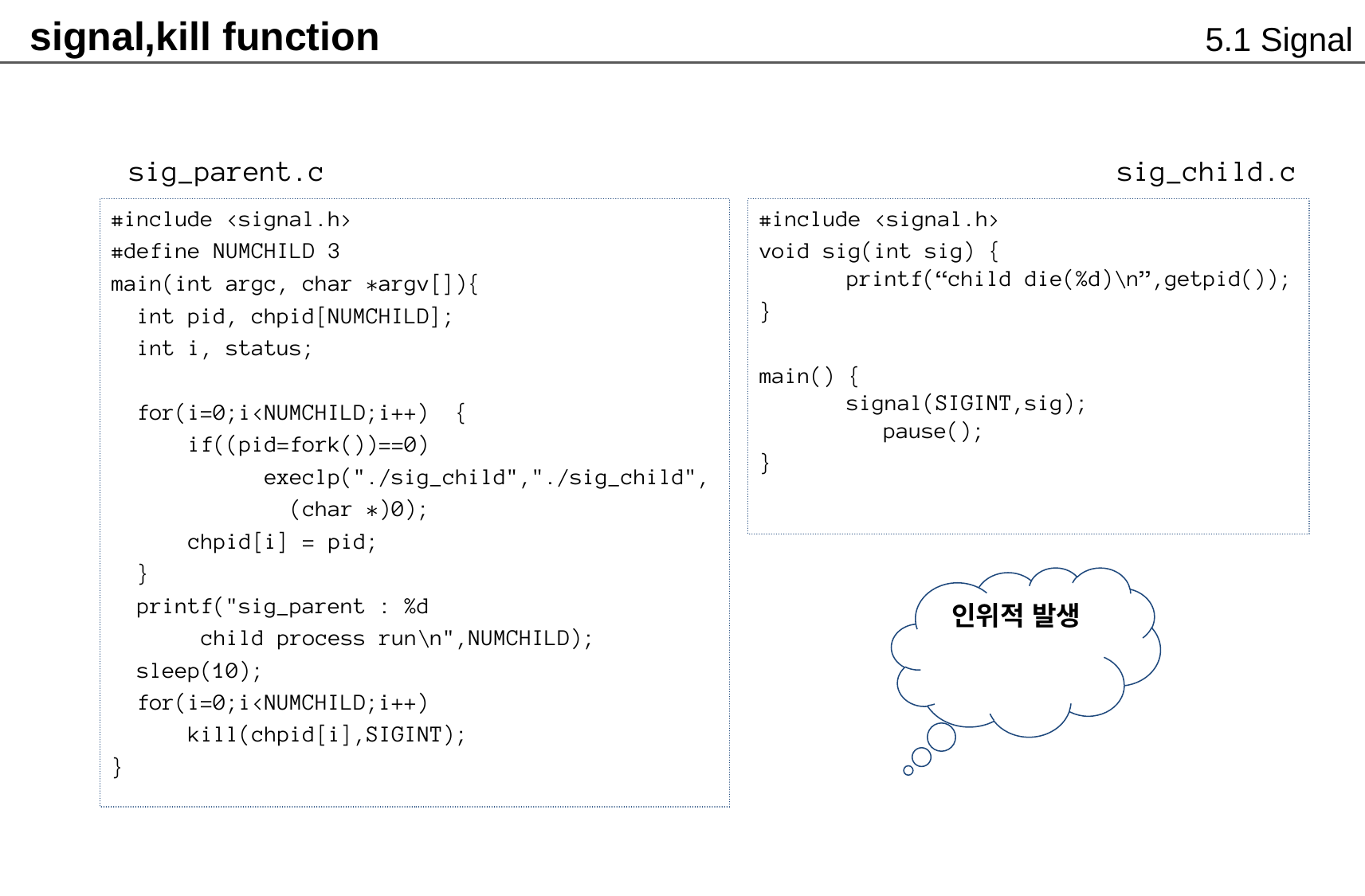

# signal,kill function
5.1 Signal

 sig_parent.c
 sig_child.c
#include <signal.h>
void sig(int sig) {
　　printf(“child die(%d)\n”,getpid());
}

main() {
　　signal(SIGINT,sig);
       pause();
}
#include <signal.h>
#define NUMCHILD 3
main(int argc, char *argv[]){
  int pid, chpid[NUMCHILD];
  int i, status;

  for(i=0;i<NUMCHILD;i++)  {
      if((pid=fork())==0)
            execlp("./sig_child","./sig_child",
              (char *)0);
      chpid[i] = pid;
  }
  printf("sig_parent : %d
       child process run\n",NUMCHILD);
  sleep(10);
  for(i=0;i<NUMCHILD;i++)
      kill(chpid[i],SIGINT);
}
인위적 발생